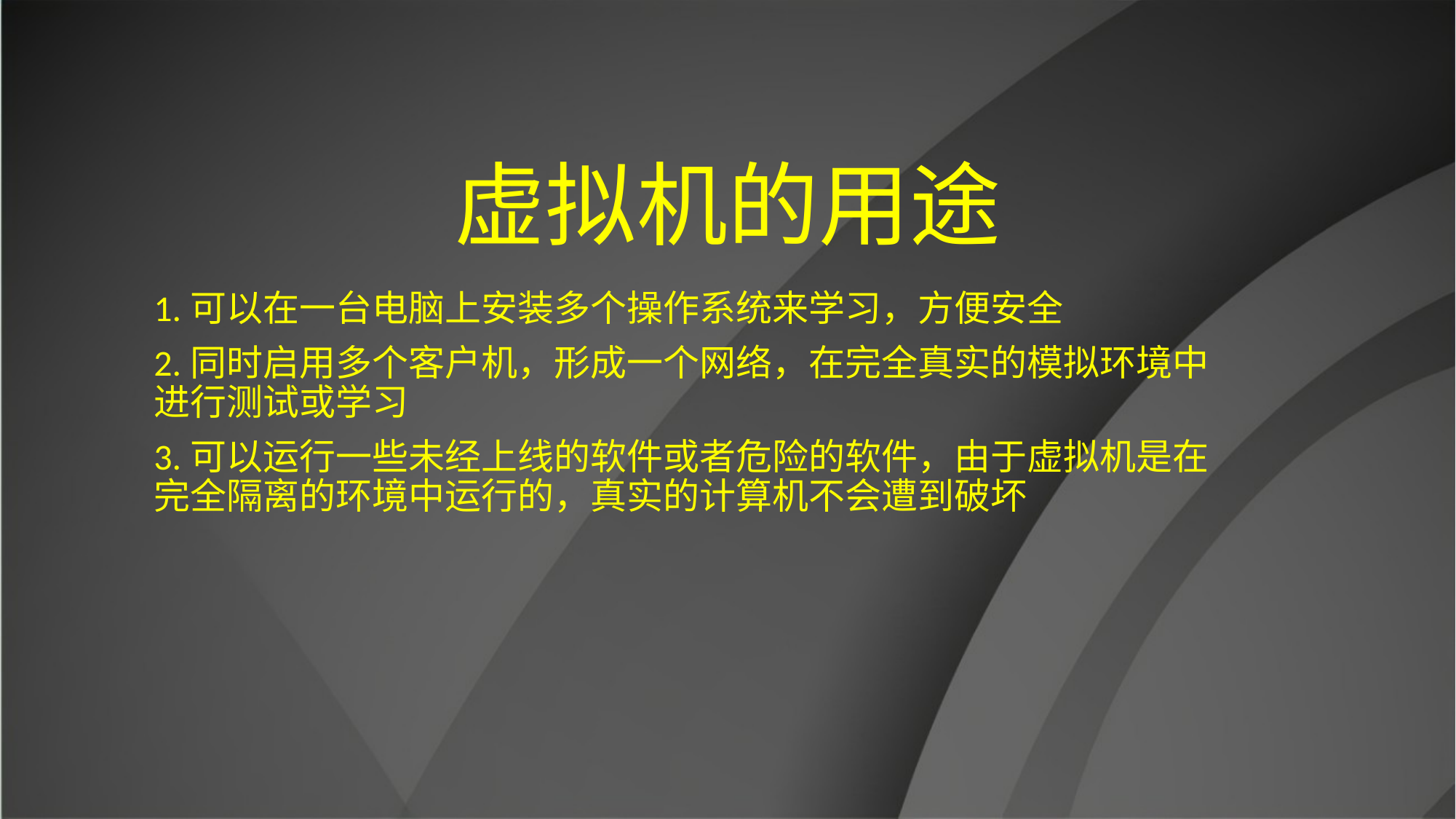

# 虚拟机的用途
1.可以在一台电脑上安装多个操作系统来学习，方便安全
2.同时启用多个客户机，形成一个网络，在完全真实的模拟环境中进行测试或学习
3.可以运行一些未经上线的软件或者危险的软件，由于虚拟机是在完全隔离的环境中运行的，真实的计算机不会遭到破坏